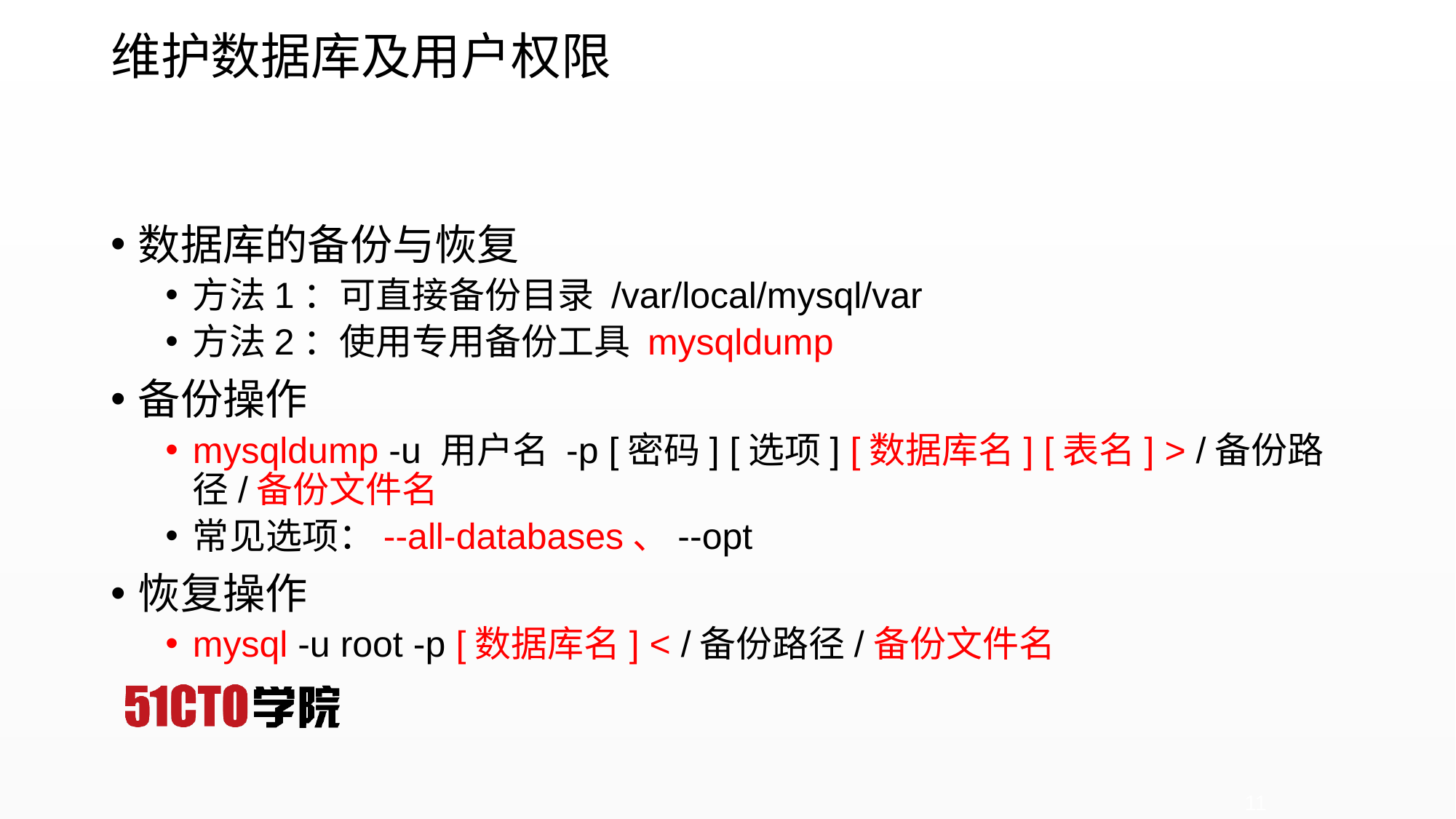

# 维护数据库及用户权限
数据库的备份与恢复
方法1：可直接备份目录 /var/local/mysql/var
方法2：使用专用备份工具 mysqldump
备份操作
mysqldump -u 用户名 -p [密码] [选项] [数据库名] [表名] > /备份路径/备份文件名
常见选项：--all-databases、--opt
恢复操作
mysql -u root -p [数据库名] < /备份路径/备份文件名
11